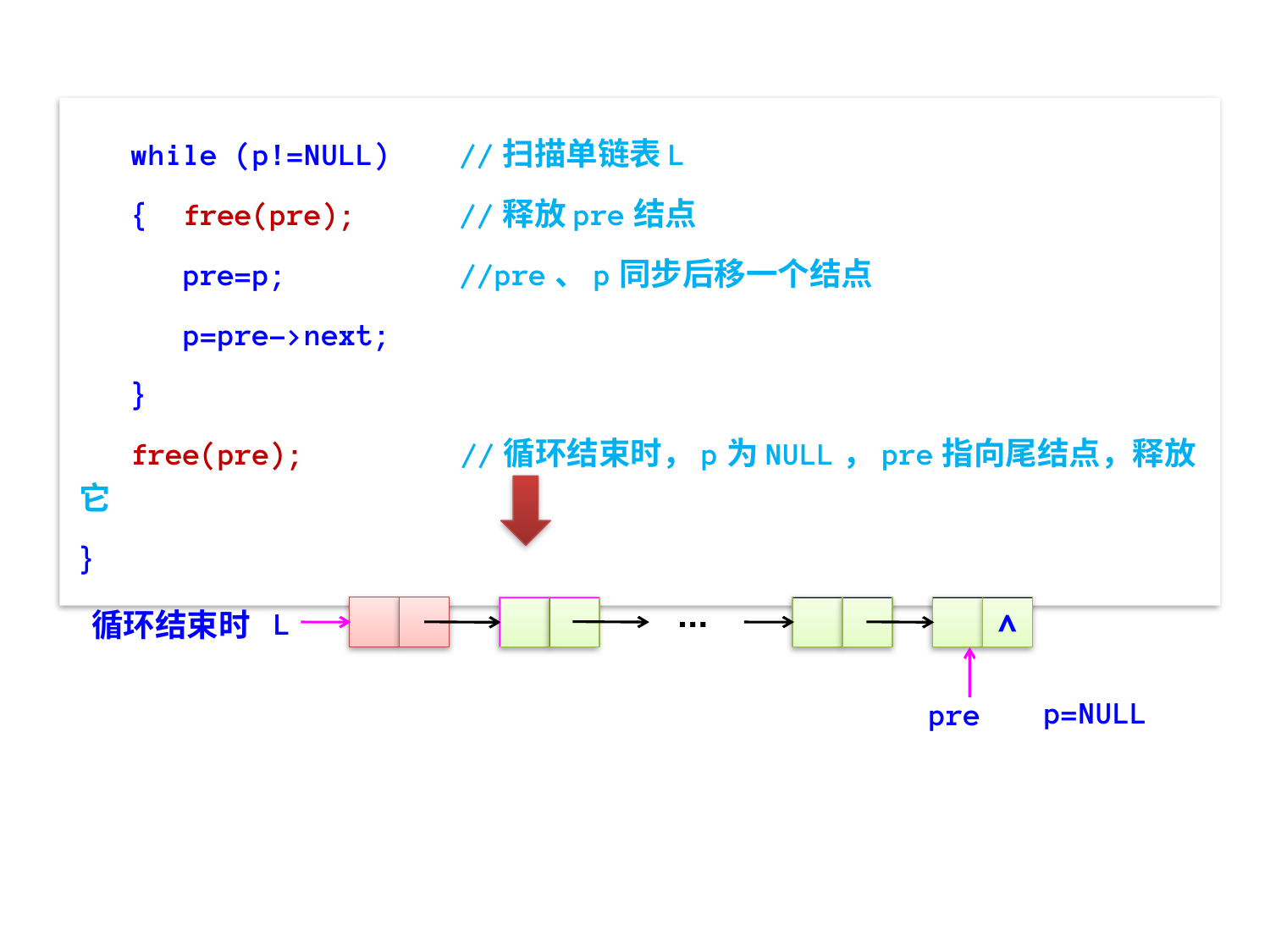

while (p!=NULL)	//扫描单链表L
   {  free(pre);	//释放pre结点
      pre=p;		//pre、p同步后移一个结点
      p=pre->next;
   }
   free(pre);         //循环结束时，p为NULL，pre指向尾结点，释放它
}

…
L

∧
循环结束时

p=NULL
pre